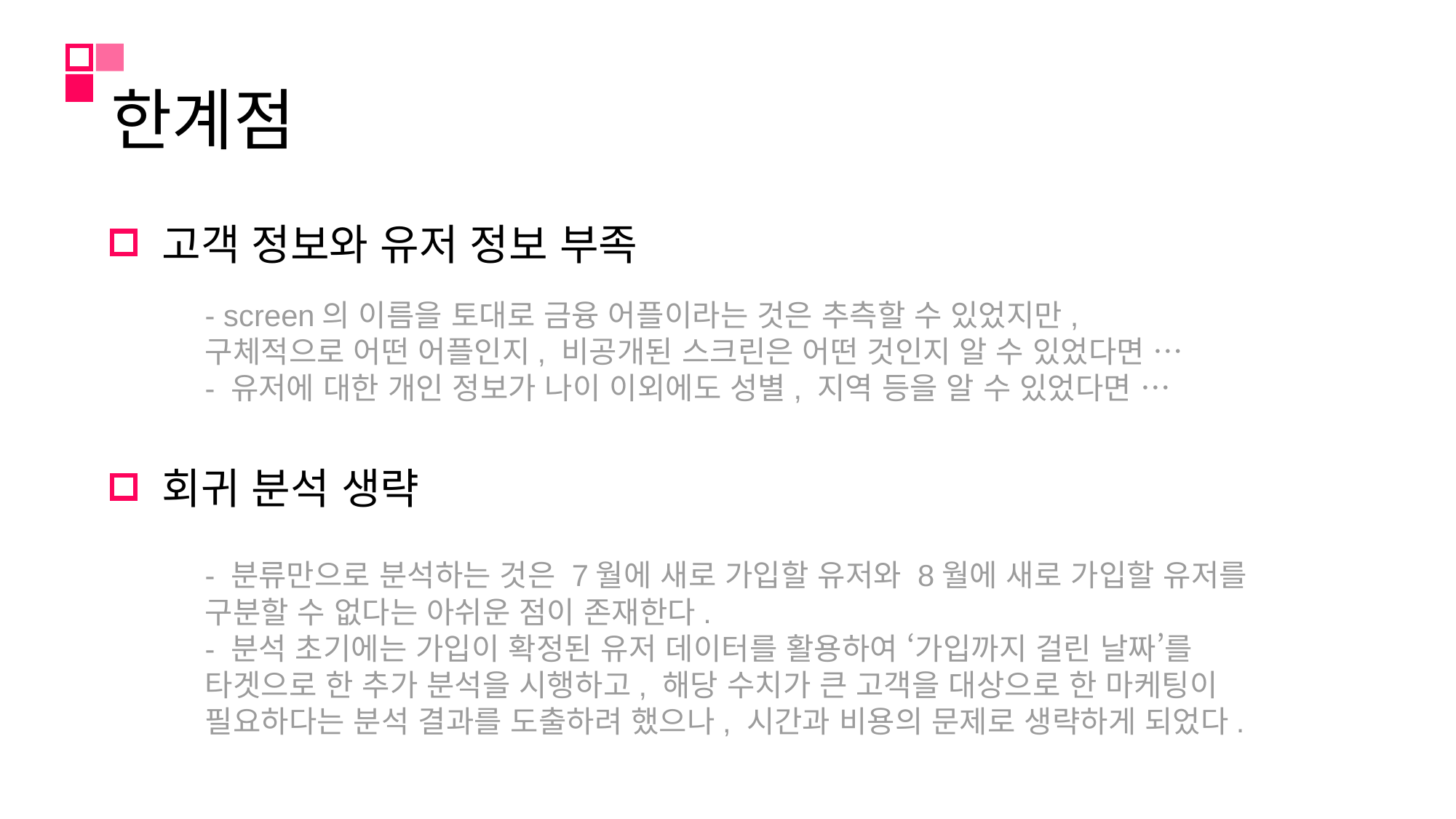

한계점
고객 정보와 유저 정보 부족

회귀 분석 생략

- screen의 이름을 토대로 금융 어플이라는 것은 추측할 수 있었지만,
구체적으로 어떤 어플인지, 비공개된 스크린은 어떤 것인지 알 수 있었다면 …
- 유저에 대한 개인 정보가 나이 이외에도 성별, 지역 등을 알 수 있었다면 …

- 분류만으로 분석하는 것은 7월에 새로 가입할 유저와 8월에 새로 가입할 유저를
구분할 수 없다는 아쉬운 점이 존재한다.
- 분석 초기에는 가입이 확정된 유저 데이터를 활용하여 ‘가입까지 걸린 날짜’를
타겟으로 한 추가 분석을 시행하고, 해당 수치가 큰 고객을 대상으로 한 마케팅이
필요하다는 분석 결과를 도출하려 했으나, 시간과 비용의 문제로 생략하게 되었다.